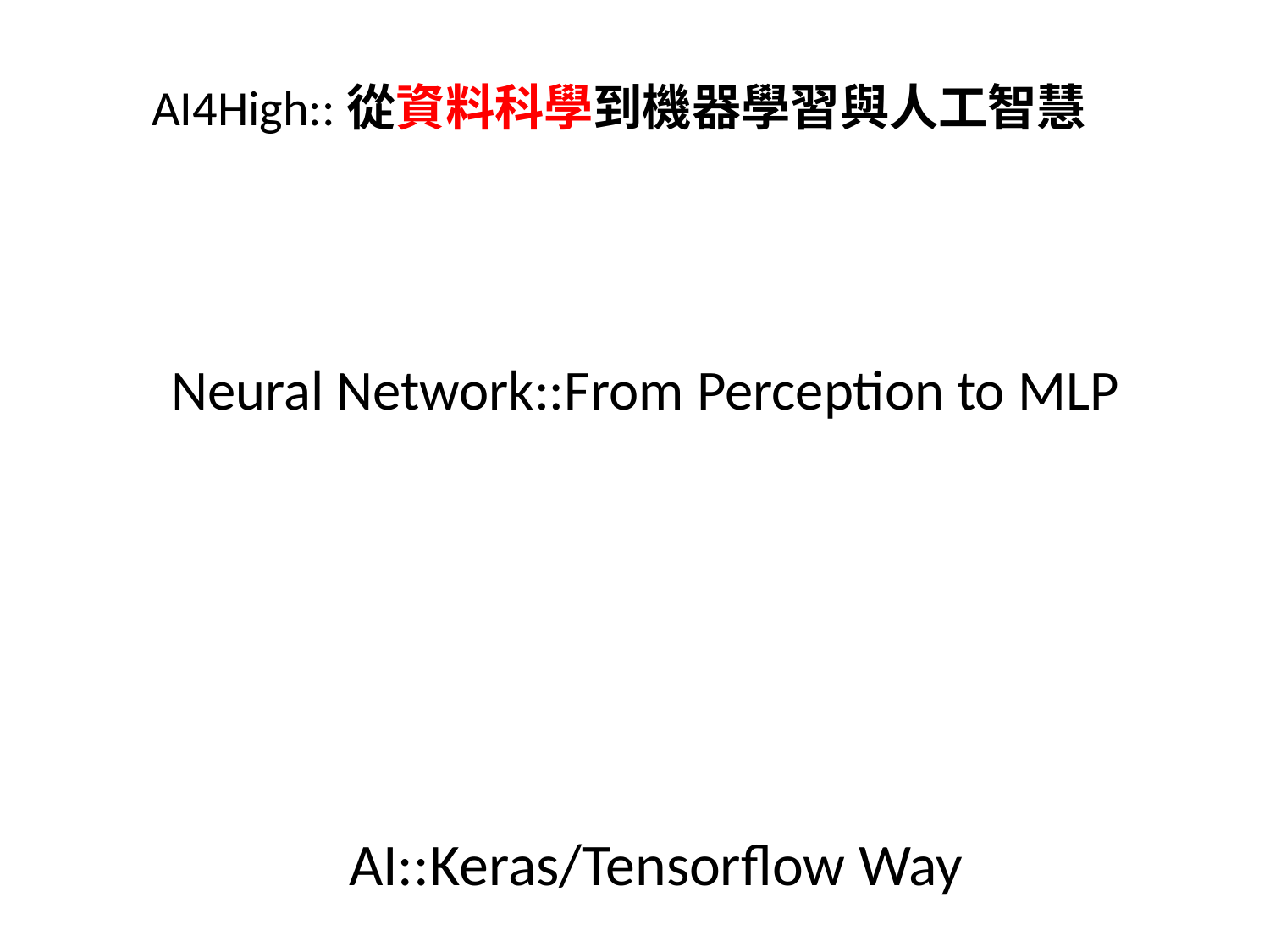

# AI4High::從資料科學到機器學習與人工智慧
Neural Network::From Perception to MLP
AI::Keras/Tensorflow Way